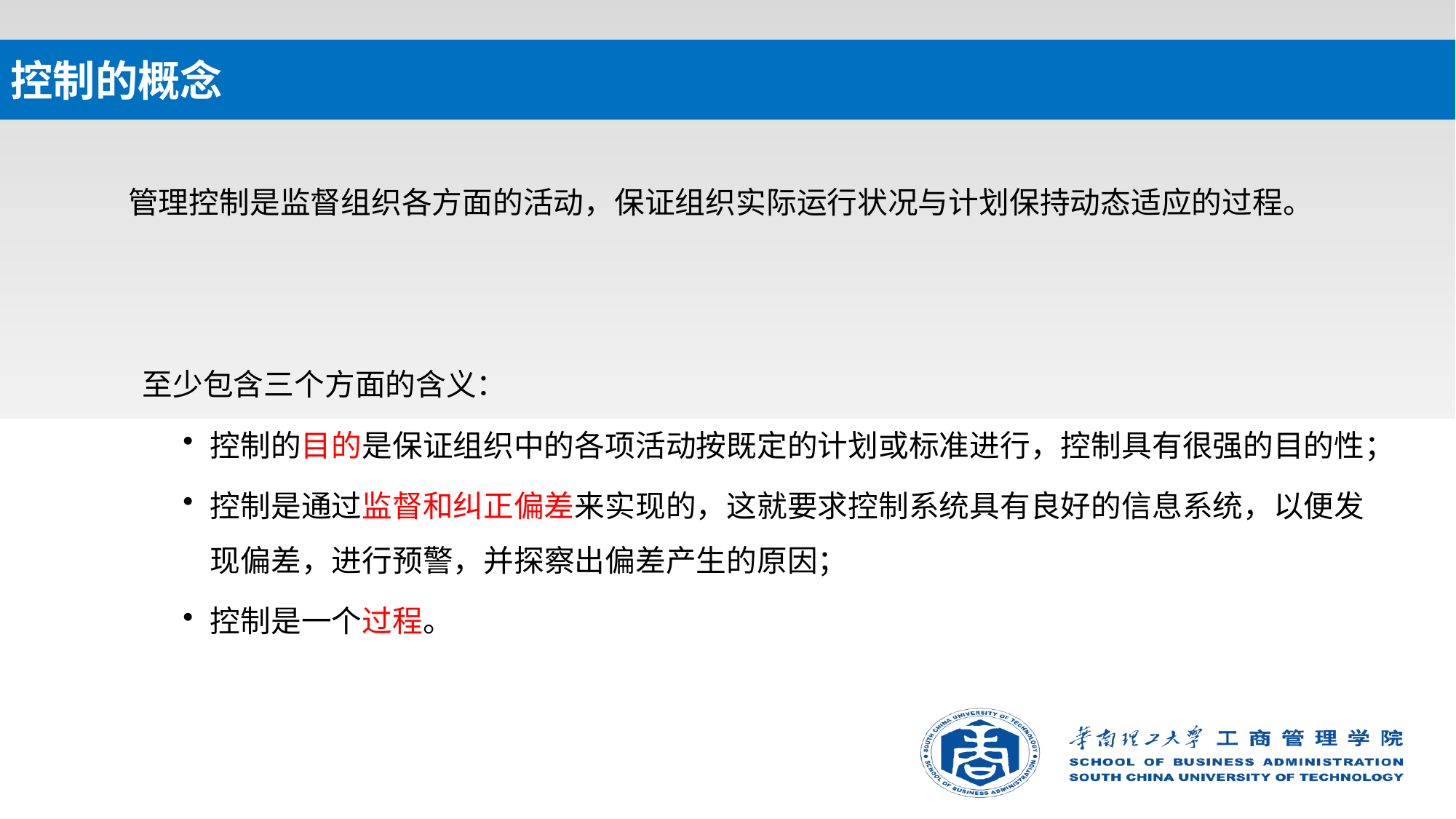

# 控制的概念
管理控制是监督组织各方面的活动，保证组织实际运行状况与计划保持动态适应的过程。

 至少包含三个方面的含义：
控制的目的是保证组织中的各项活动按既定的计划或标准进行，控制具有很强的目的性；
控制是通过监督和纠正偏差来实现的，这就要求控制系统具有良好的信息系统，以便发现偏差，进行预警，并探察出偏差产生的原因；
控制是一个过程。